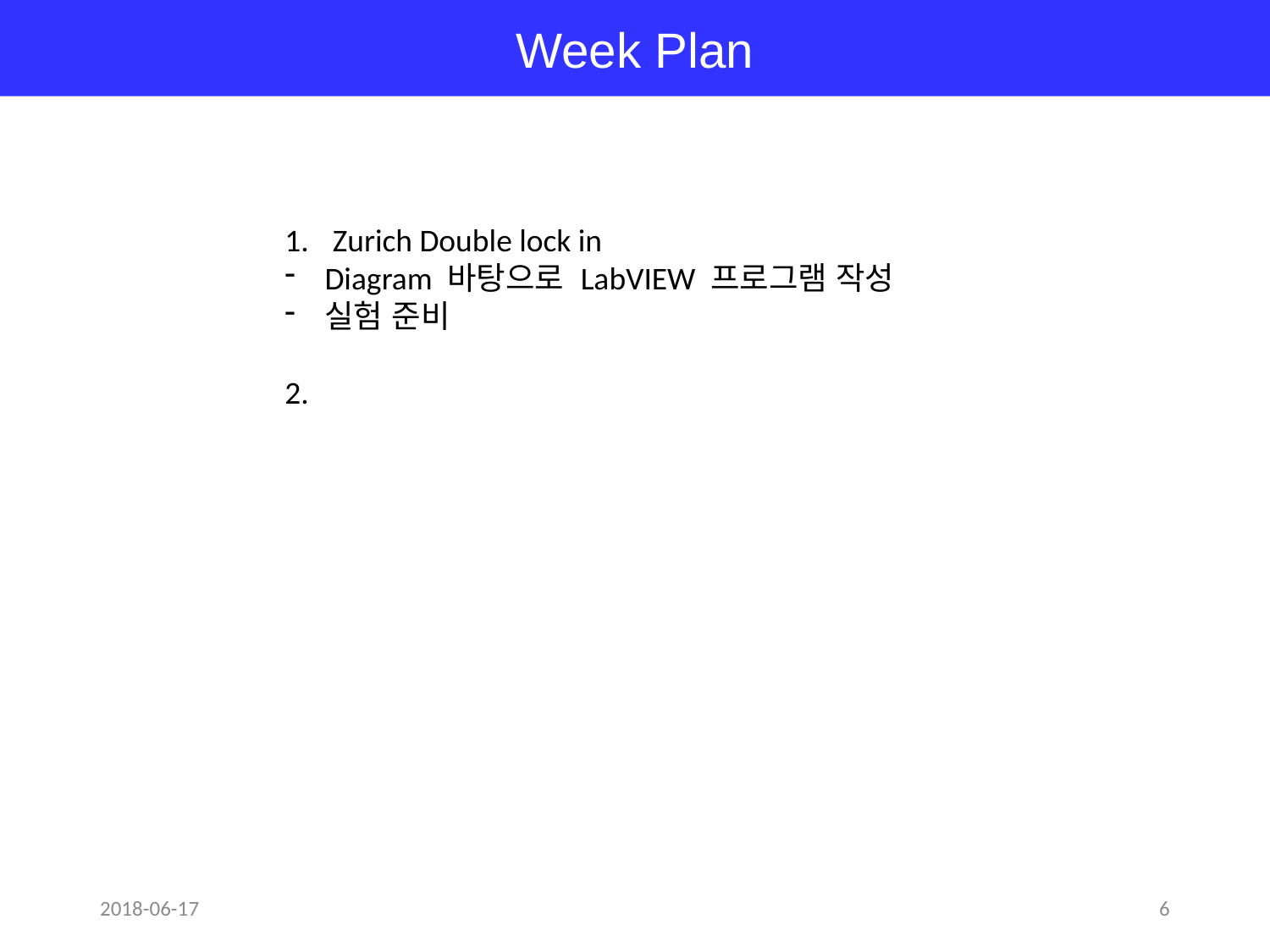

Week Plan
Zurich Double lock in
Diagram 바탕으로 LabVIEW 프로그램 작성
실험 준비

2.

2018-06-17
6